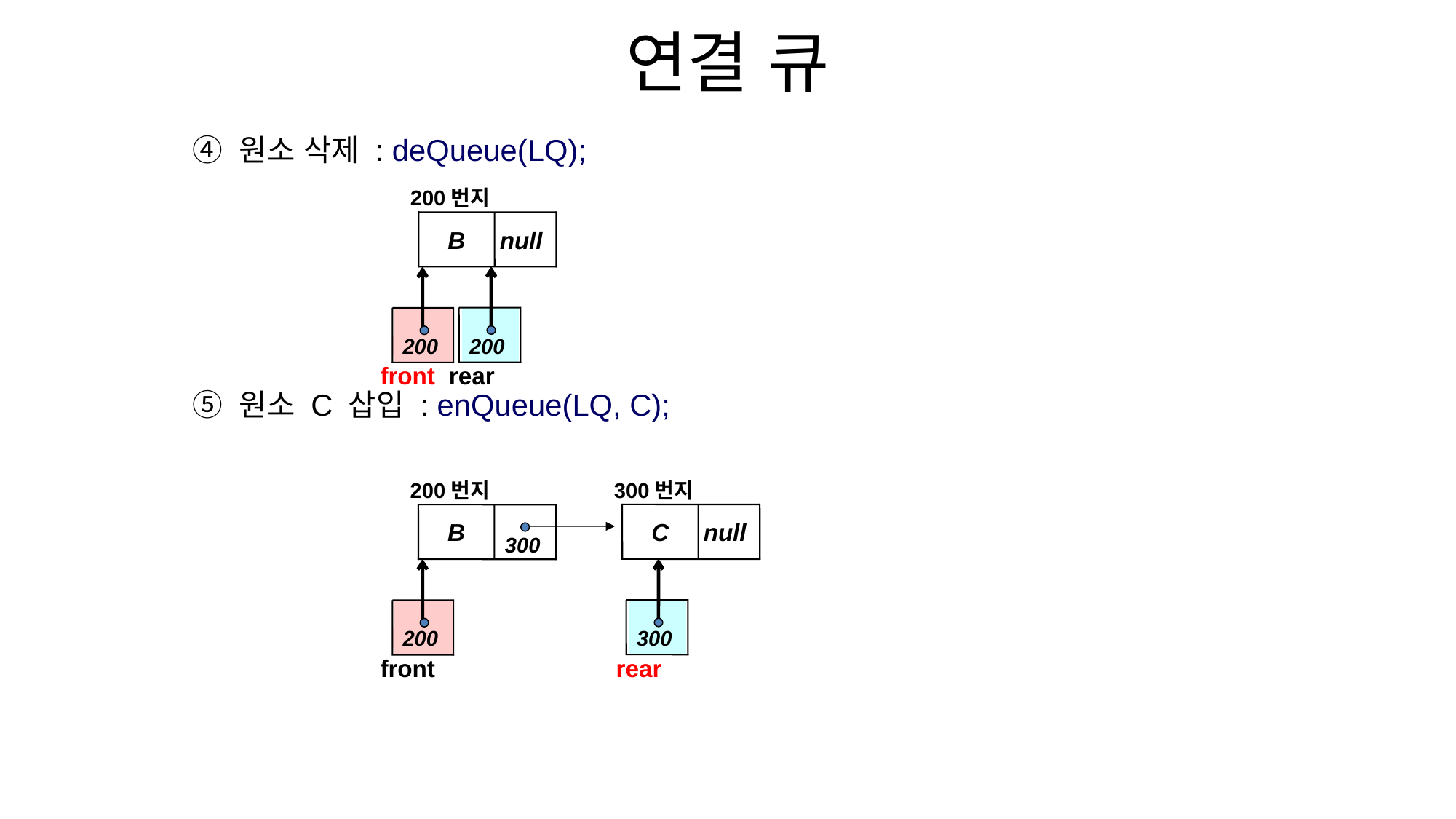

# 연결 큐
④ 원소 삭제 : deQueue(LQ);

⑤ 원소 C 삽입 : enQueue(LQ, C);

200번지

B

null

200

rear

200

front

300번지
200번지
C

null

B

300

300

rear

200

front